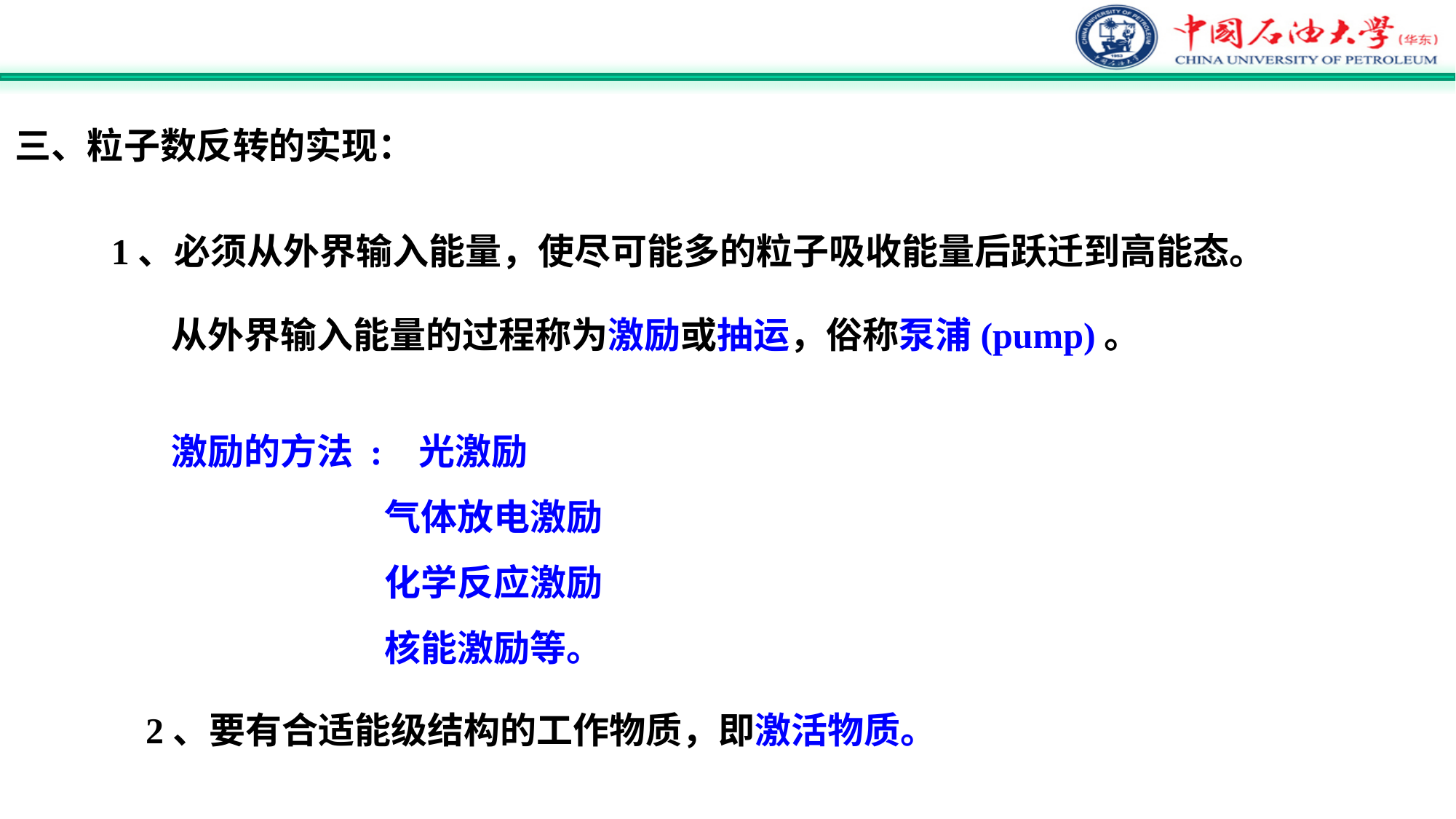

三、粒子数反转的实现：
1、必须从外界输入能量，使尽可能多的粒子吸收能量后跃迁到高能态。
从外界输入能量的过程称为激励或抽运，俗称泵浦(pump)。
激励的方法 :   光激励
                         气体放电激励
                         化学反应激励
                         核能激励等。
2、要有合适能级结构的工作物质，即激活物质。